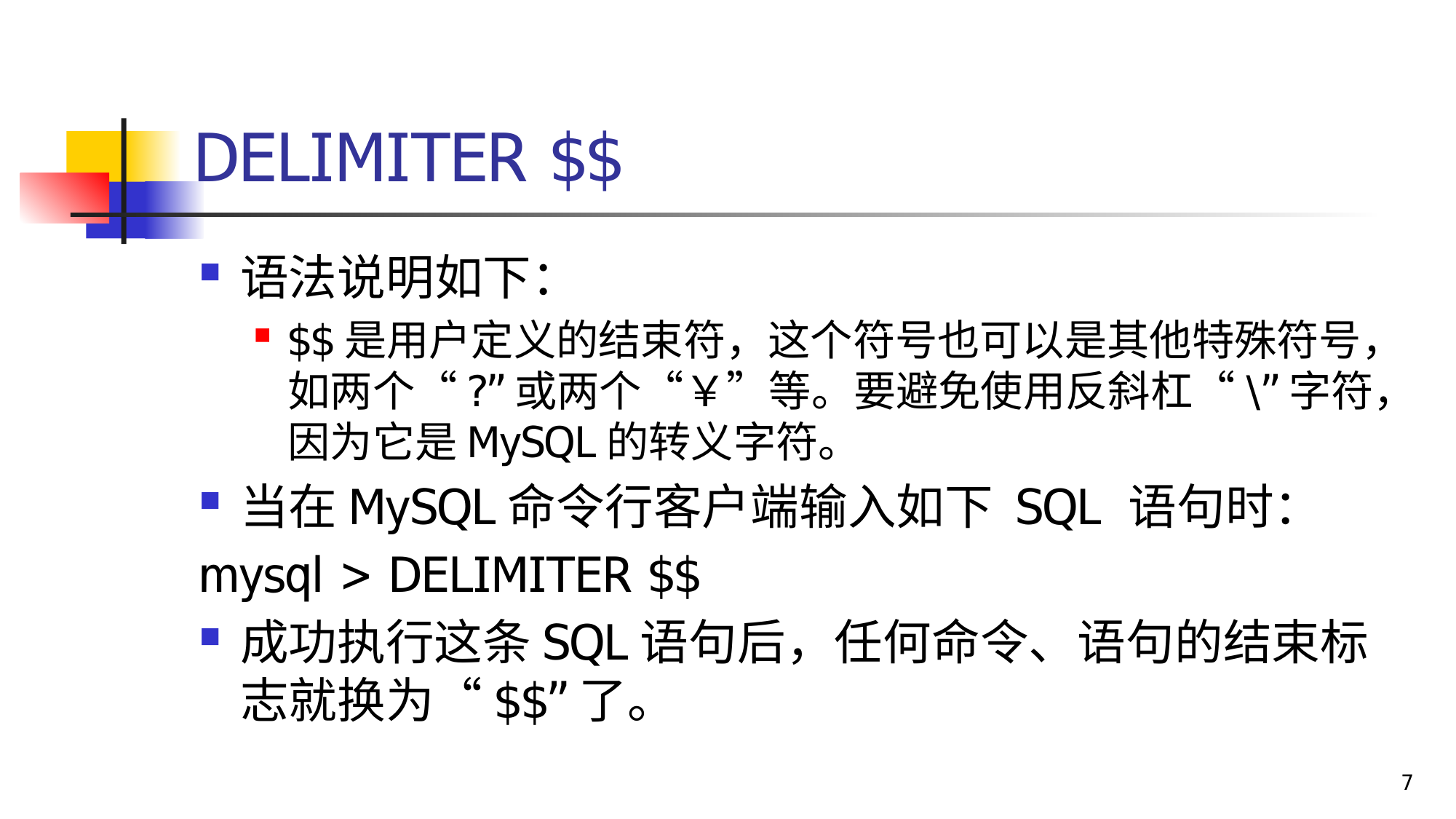

# DELIMITER $$
语法说明如下：
$$是用户定义的结束符，这个符号也可以是其他特殊符号，如两个“?”或两个“￥”等。要避免使用反斜杠“\”字符，因为它是MySQL的转义字符。
当在MySQL命令行客户端输入如下 SQL 语句时：
mysql > DELIMITER $$
成功执行这条SQL语句后，任何命令、语句的结束标志就换为“$$”了。
7